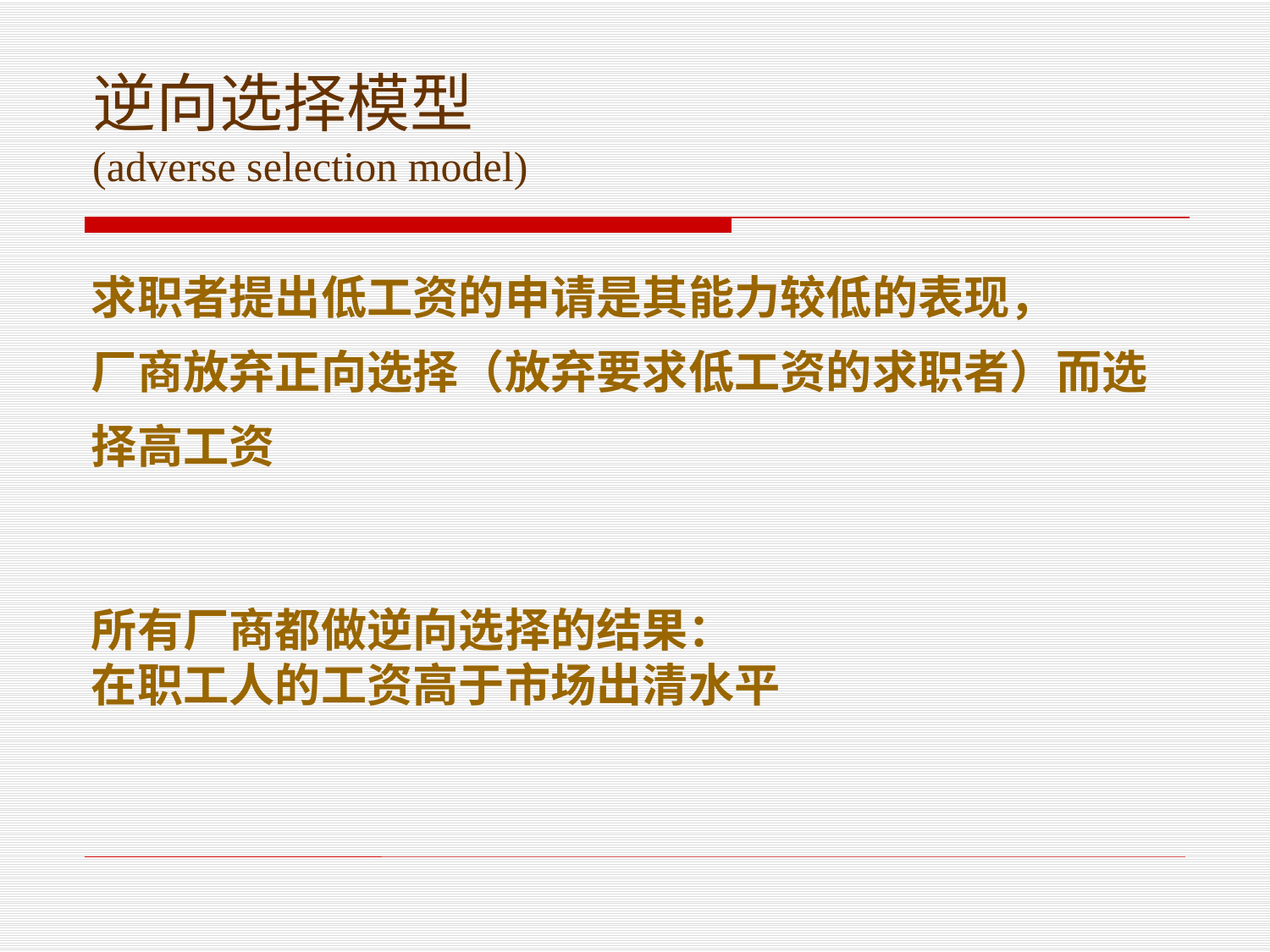

逆向选择模型
(adverse selection model)
求职者提出低工资的申请是其能力较低的表现，
厂商放弃正向选择（放弃要求低工资的求职者）而选择高工资

所有厂商都做逆向选择的结果：
在职工人的工资高于市场出清水平